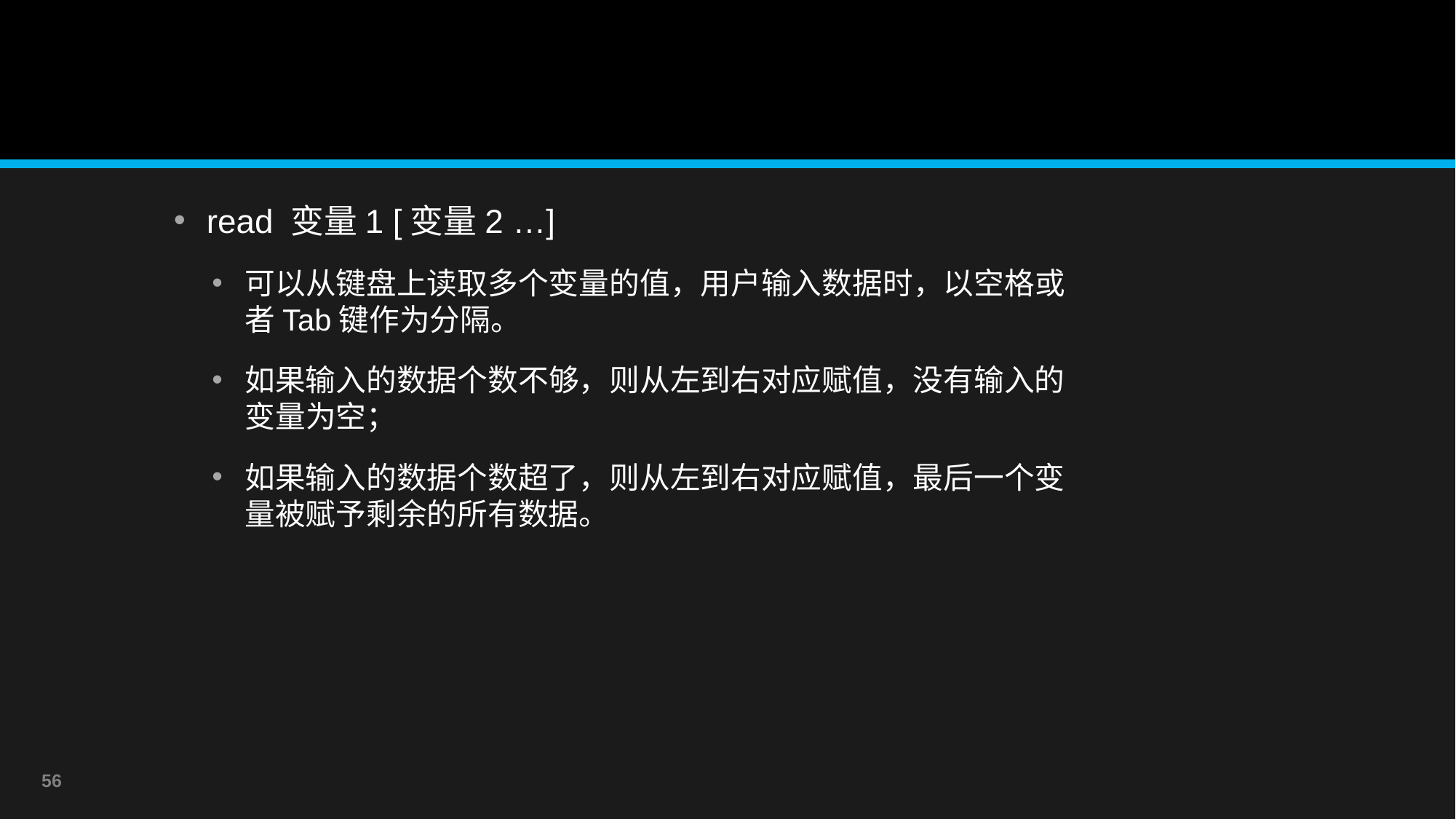

#
read 变量1 [变量2 …]
可以从键盘上读取多个变量的值，用户输入数据时，以空格或者Tab键作为分隔。
如果输入的数据个数不够，则从左到右对应赋值，没有输入的变量为空；
如果输入的数据个数超了，则从左到右对应赋值，最后一个变量被赋予剩余的所有数据。
56